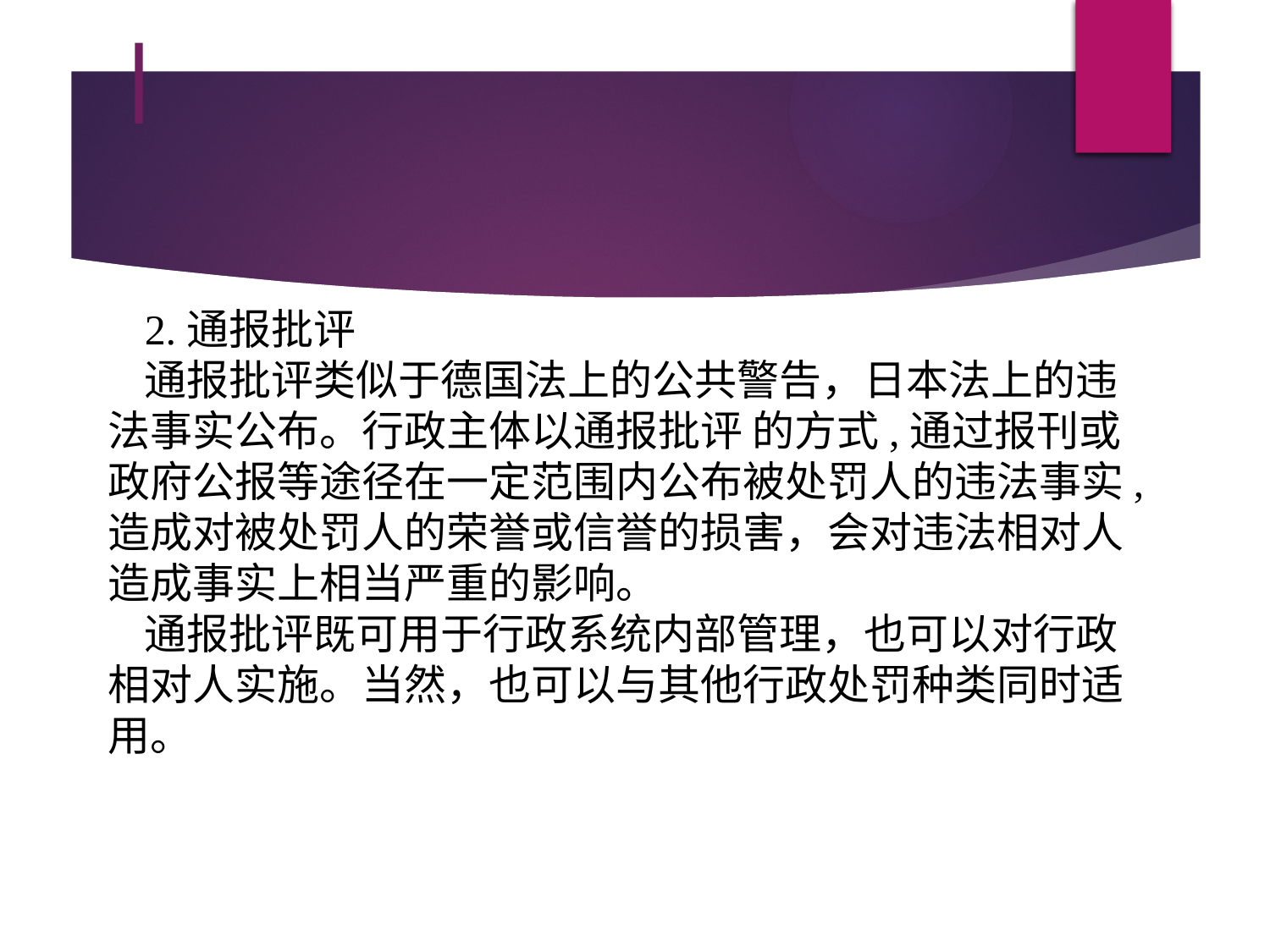

2.通报批评
通报批评类似于德国法上的公共警告，日本法上的违法事实公布。行政主体以通报批评 的方式,通过报刊或政府公报等途径在一定范围内公布被处罚人的违法事实,造成对被处罚人的荣誉或信誉的损害，会对违法相对人造成事实上相当严重的影响。
通报批评既可用于行政系统内部管理，也可以对行政相对人实施。当然，也可以与其他行政处罚种类同时适用。